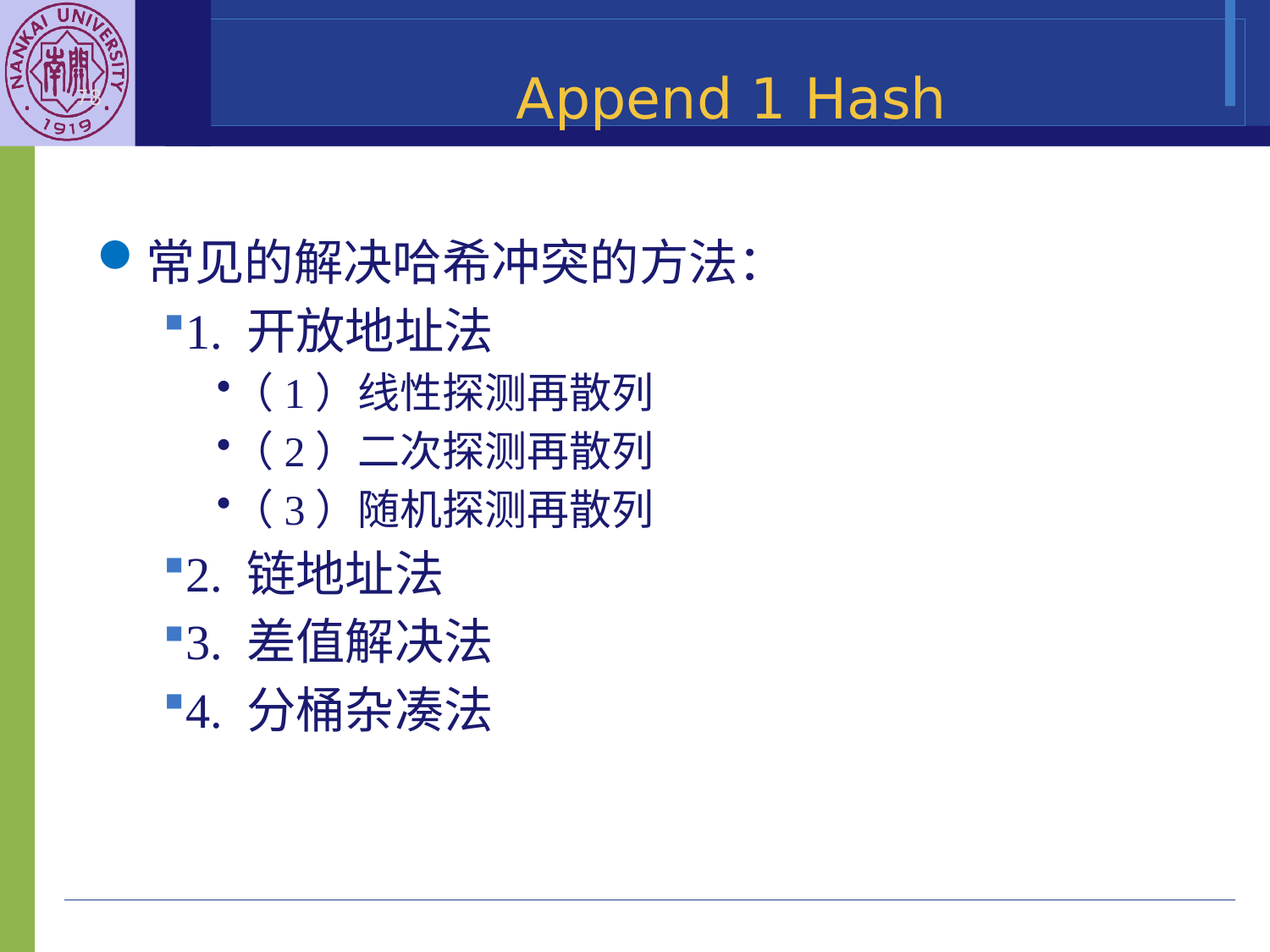

78
Append 1 Hash

常见的解决哈希冲突的方法：
1. 开放地址法
（1）线性探测再散列
（2）二次探测再散列
（3）随机探测再散列
2. 链地址法
3. 差值解决法
4. 分桶杂凑法